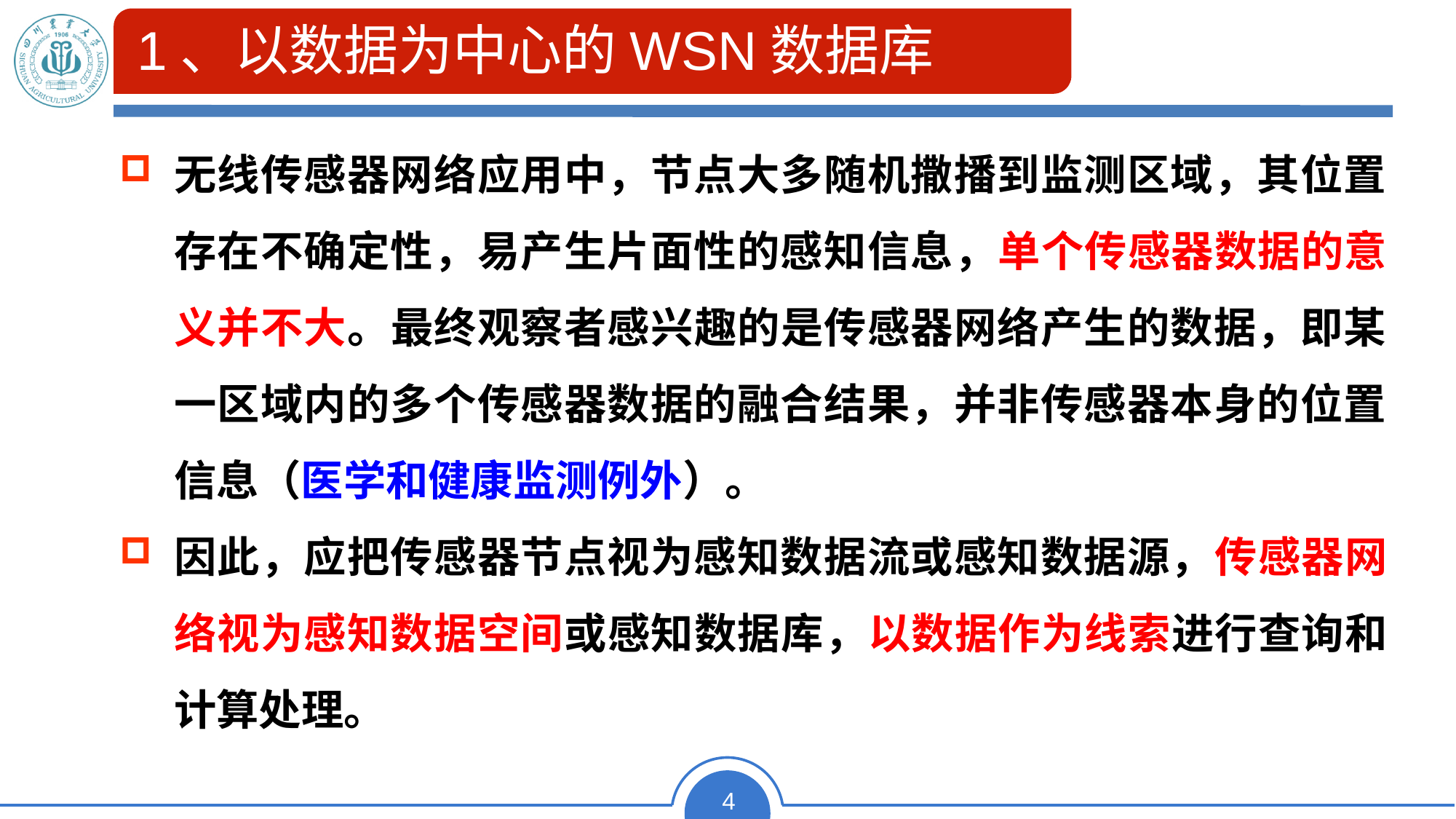

# 1、以数据为中心的WSN数据库
无线传感器网络应用中，节点大多随机撒播到监测区域，其位置存在不确定性，易产生片面性的感知信息，单个传感器数据的意义并不大。最终观察者感兴趣的是传感器网络产生的数据，即某一区域内的多个传感器数据的融合结果，并非传感器本身的位置信息（医学和健康监测例外）。
因此，应把传感器节点视为感知数据流或感知数据源，传感器网络视为感知数据空间或感知数据库，以数据作为线索进行查询和计算处理。